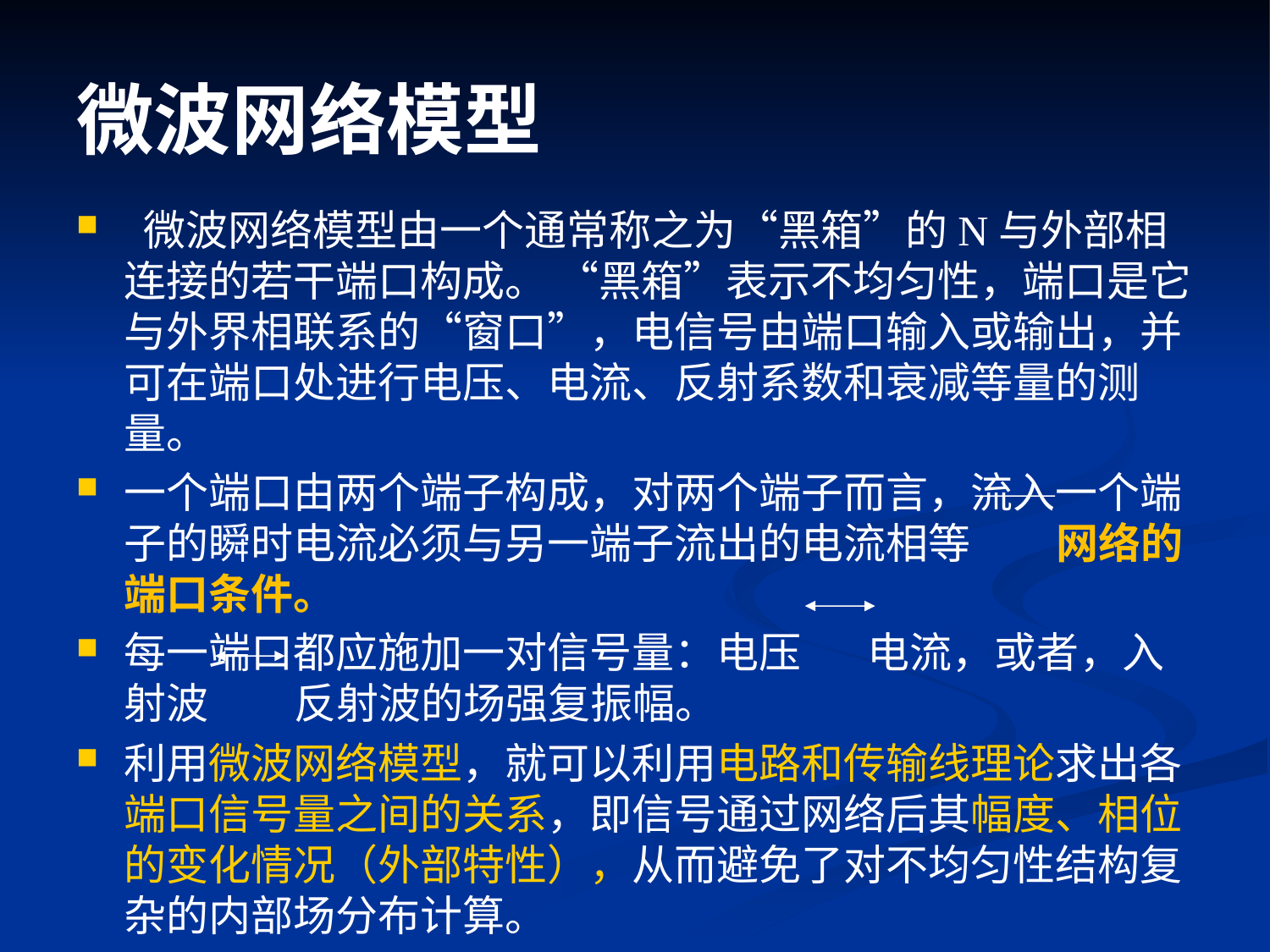

# 微波网络模型
 微波网络模型由一个通常称之为“黑箱”的N与外部相连接的若干端口构成。 “黑箱”表示不均匀性，端口是它与外界相联系的“窗口”，电信号由端口输入或输出，并可在端口处进行电压、电流、反射系数和衰减等量的测量。
一个端口由两个端子构成，对两个端子而言，流入一个端子的瞬时电流必须与另一端子流出的电流相等         网络的端口条件。
每一端口都应施加一对信号量：电压       电流，或者，入射波         反射波的场强复振幅。
利用微波网络模型，就可以利用电路和传输线理论求出各端口信号量之间的关系，即信号通过网络后其幅度、相位的变化情况（外部特性），从而避免了对不均匀性结构复杂的内部场分布计算。